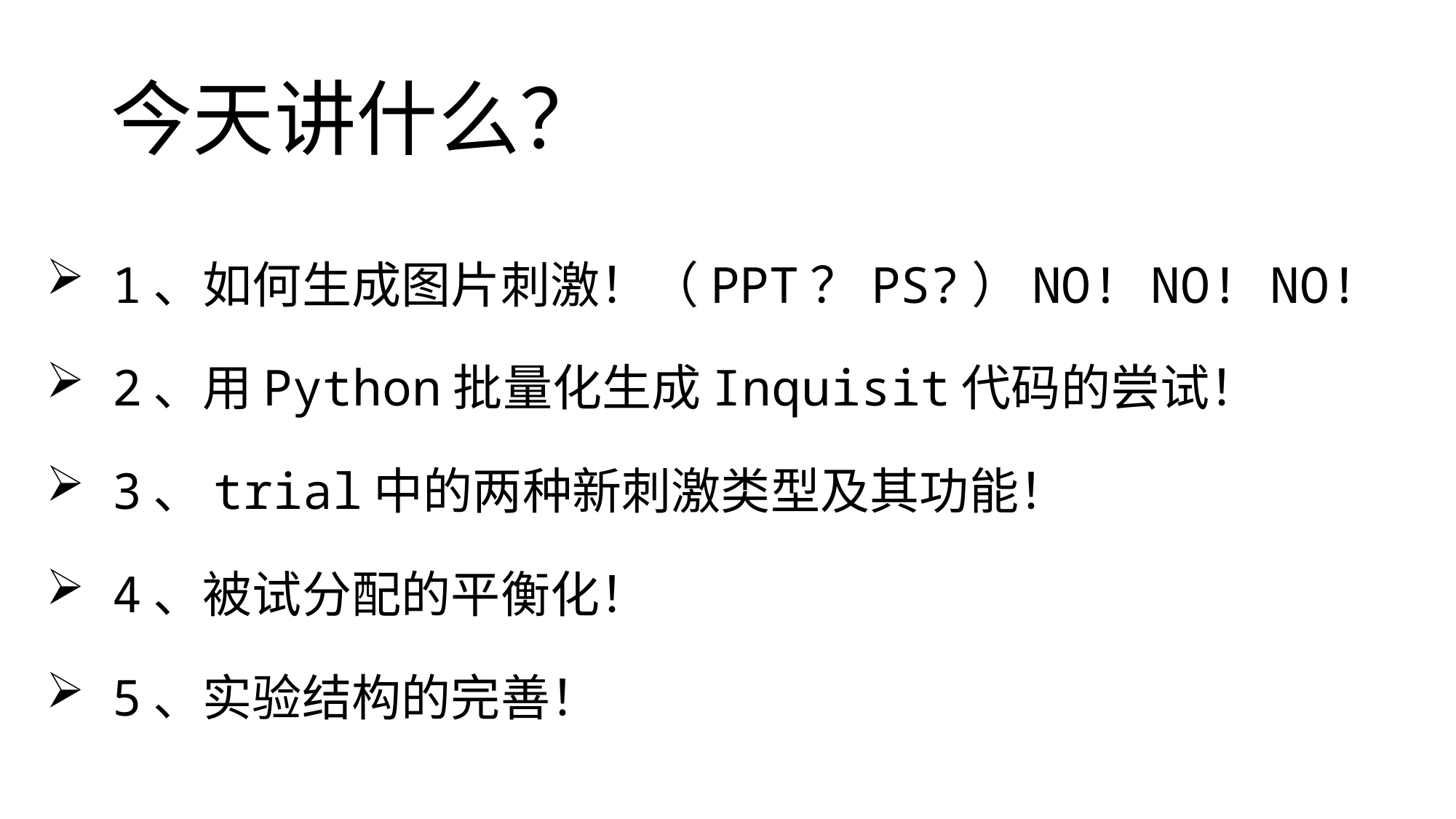

# 今天讲什么？
 1、如何生成图片刺激！（PPT？PS?）NO! NO! NO!
 2、用Python批量化生成Inquisit代码的尝试！
 3、trial中的两种新刺激类型及其功能！
 4、被试分配的平衡化！
 5、实验结构的完善！